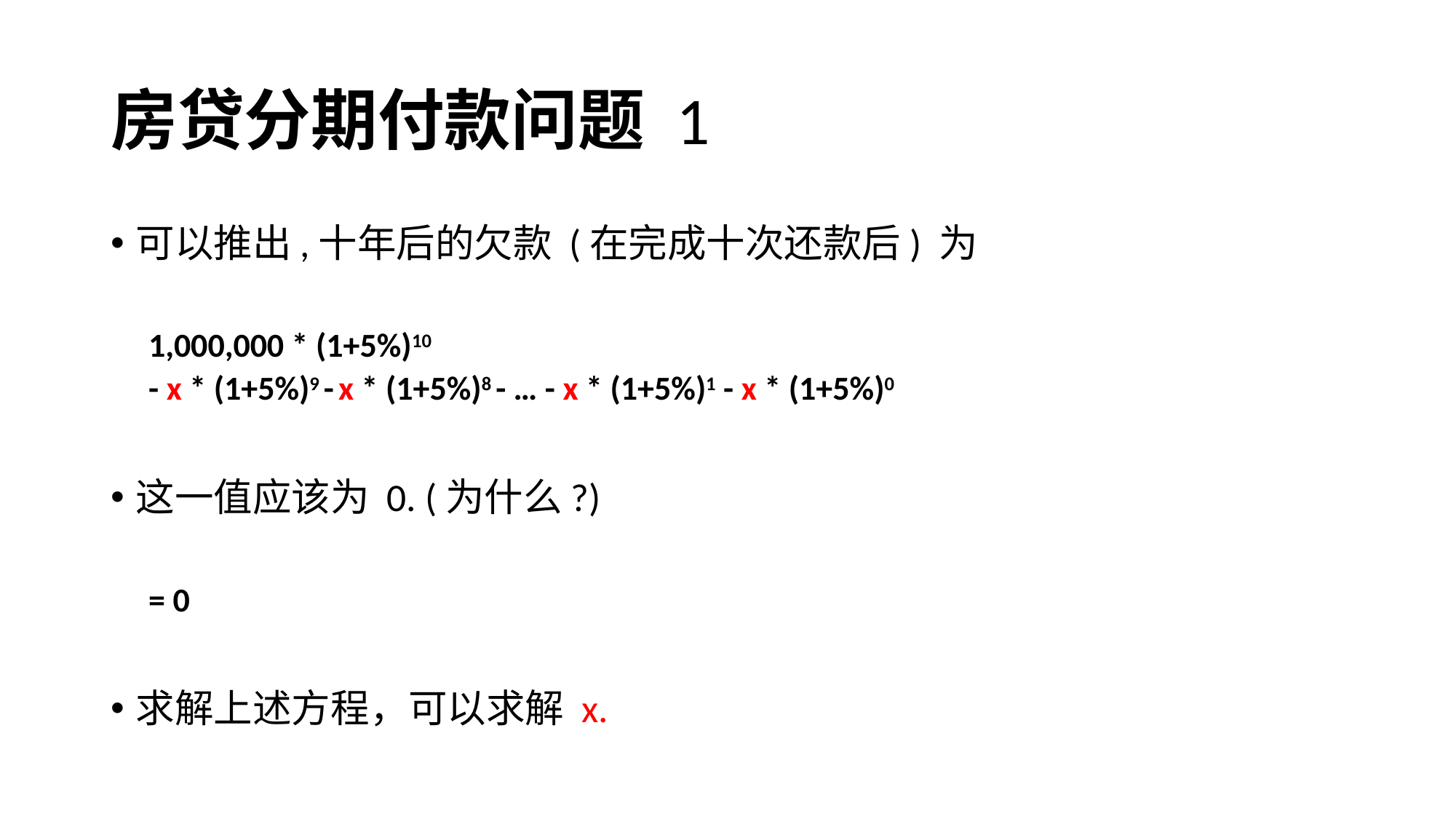

# 房贷分期付款问题 1
可以推出,十年后的欠款 (在完成十次还款后) 为

1,000,000 * (1+5%)10
- x * (1+5%)9 - x * (1+5%)8 - … - x * (1+5%)1 - x * (1+5%)0

这一值应该为 0. (为什么?)

= 0

求解上述方程，可以求解 x.